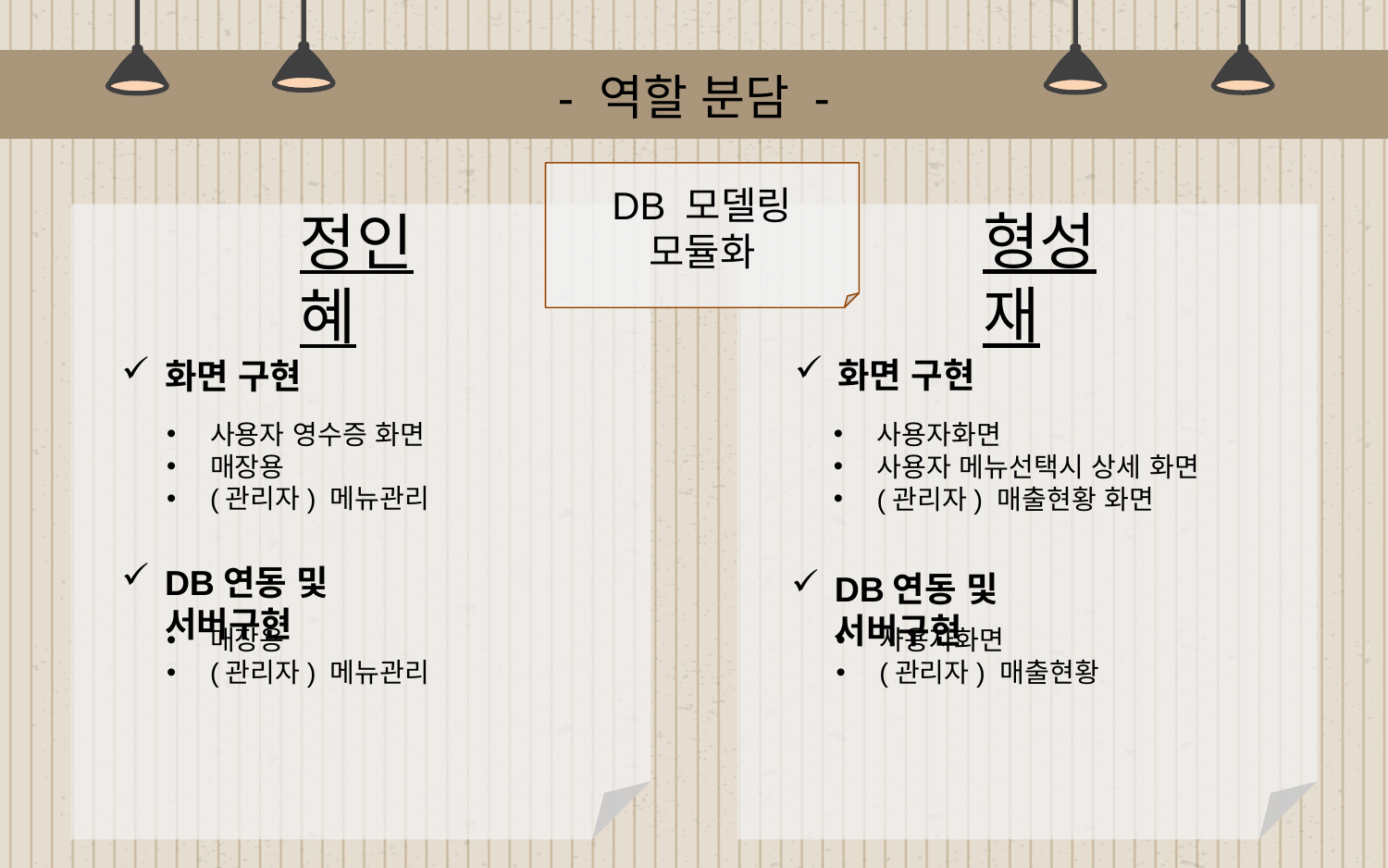

- 역할 분담 -
DB 모델링
모듈화
형성재
정인혜

화면 구현
화면 구현
사용자 영수증 화면
매장용
(관리자) 메뉴관리
사용자화면
사용자 메뉴선택시 상세 화면
(관리자) 매출현황 화면
DB연동 및 서버구현
DB연동 및 서버구현
매장용
(관리자) 메뉴관리
사용자화면
(관리자) 매출현황